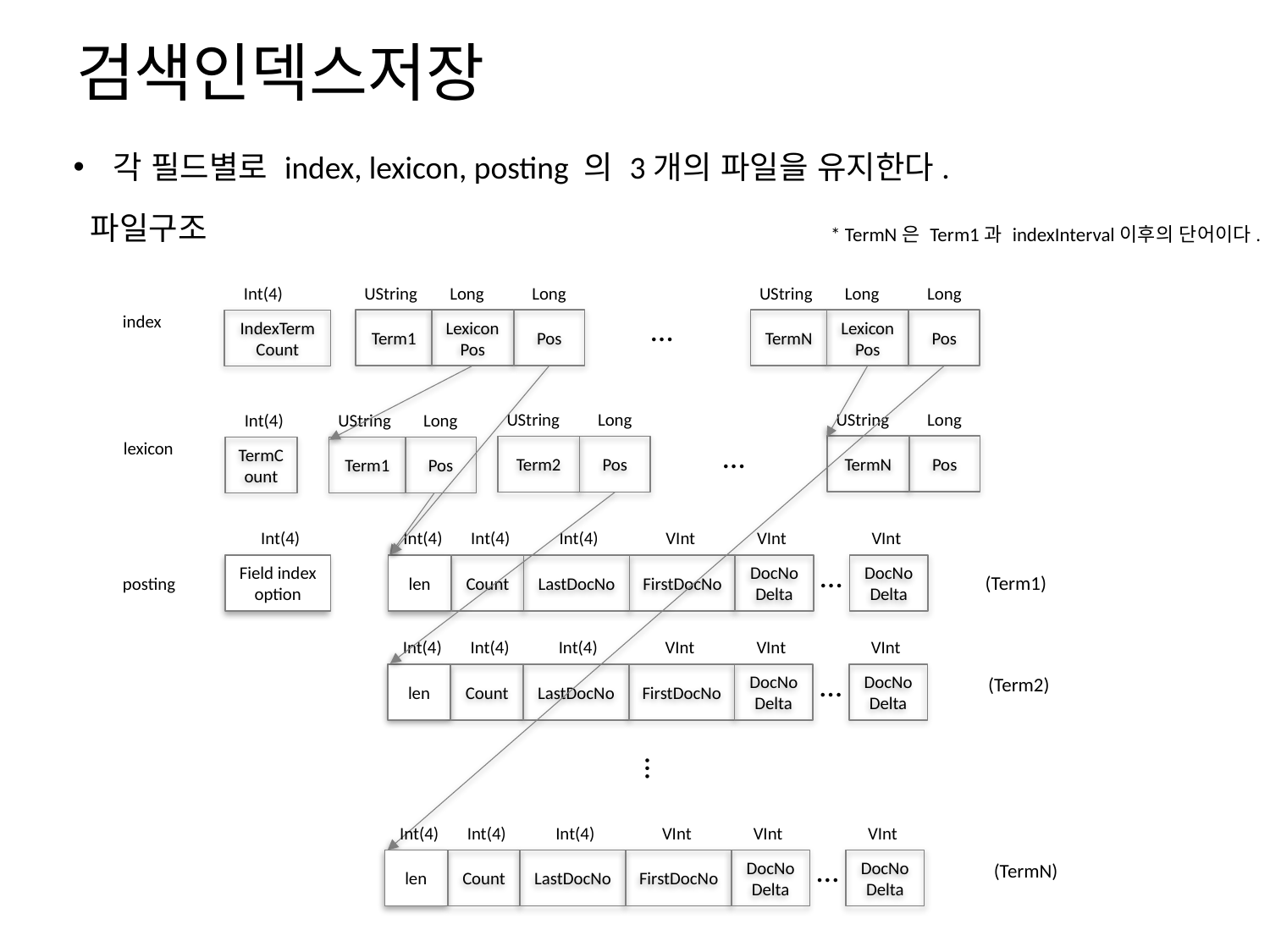

# 검색인덱스저장
각 필드별로 index, lexicon, posting 의 3개의 파일을 유지한다.
파일구조
* TermN은 Term1과 indexInterval이후의 단어이다.
Long
Long
Long
Long
UString
UString
Int(4)
index
…
Lexicon
Pos
Pos
Lexicon
Pos
Pos
TermN
Term1
IndexTermCount
UString
Long
UString
Long
Long
UString
Int(4)
…
lexicon
Pos
TermN
Pos
Term2
Pos
Term1
TermCount
Int(4)
VInt
VInt
VInt
Int(4)
Int(4)
Int(4)
…
DocNo
Delta
DocNo
Delta
FirstDocNo
len
Count
LastDocNo
Field index option
(Term1)
posting
Int(4)
VInt
VInt
VInt
Int(4)
Int(4)
…
DocNo
Delta
DocNo
Delta
FirstDocNo
len
Count
LastDocNo
(Term2)
…
Int(4)
VInt
VInt
VInt
Int(4)
Int(4)
…
DocNo
Delta
DocNo
Delta
FirstDocNo
len
Count
LastDocNo
(TermN)